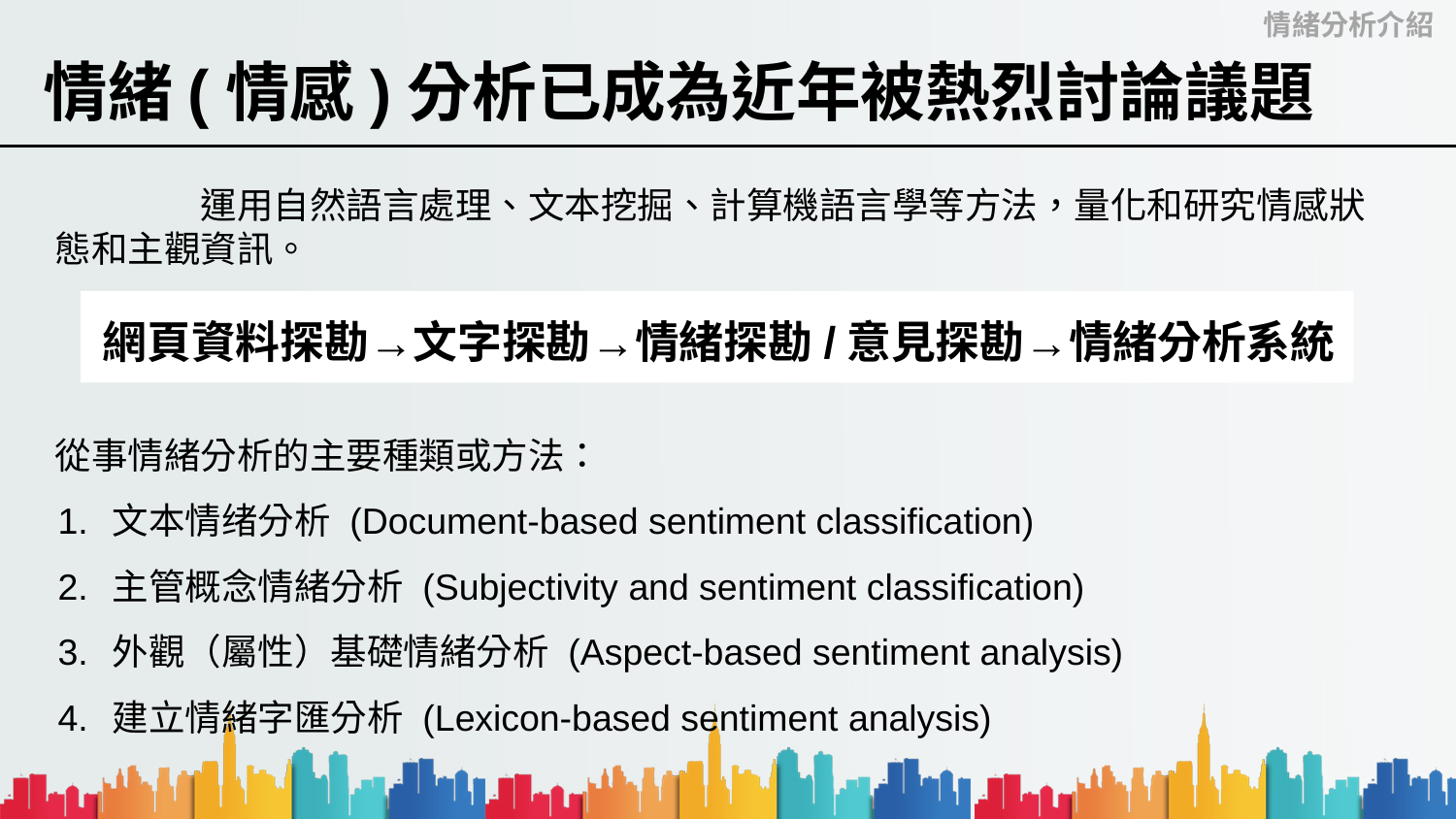

情緒分析介紹
# 情緒(情感)分析已成為近年被熱烈討論議題
	運用自然語言處理、文本挖掘、計算機語言學等方法，量化和研究情感狀態和主觀資訊。

網頁資料探勘→文字探勘→情緒探勘/意見探勘→情緒分析系統

從事情緒分析的主要種類或方法：
文本情绪分析 (Document-based sentiment classification)
主管概念情緒分析 (Subjectivity and sentiment classification)
外觀（屬性）基礎情緒分析 (Aspect-based sentiment analysis)
建立情緒字匯分析 (Lexicon-based sentiment analysis)